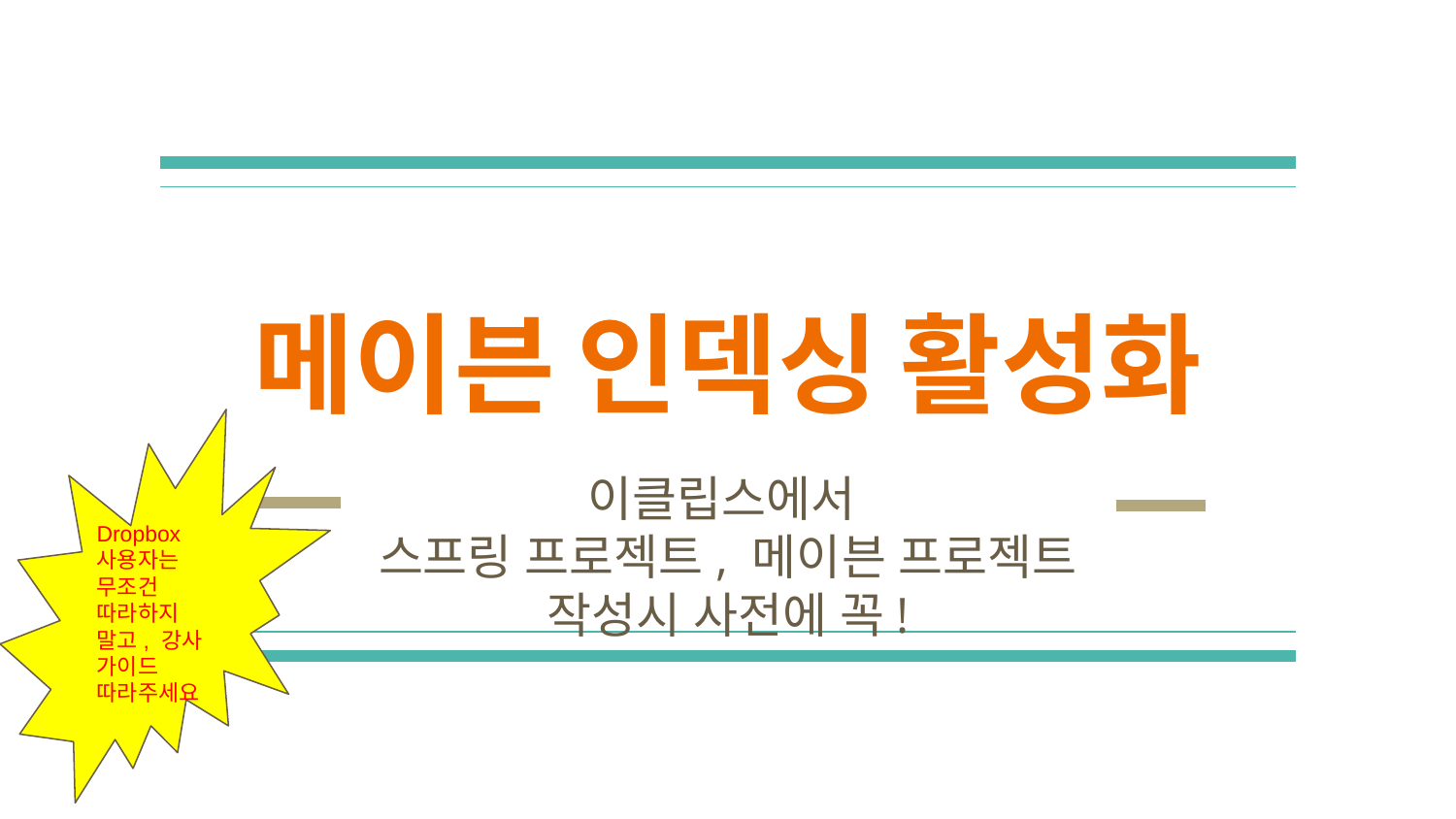

# 메이븐 인덱싱 활성화
Dropbox 사용자는 무조건 따라하지 말고, 강사 가이드 따라주세요
이클립스에서
스프링 프로젝트, 메이븐 프로젝트
작성시 사전에 꼭!